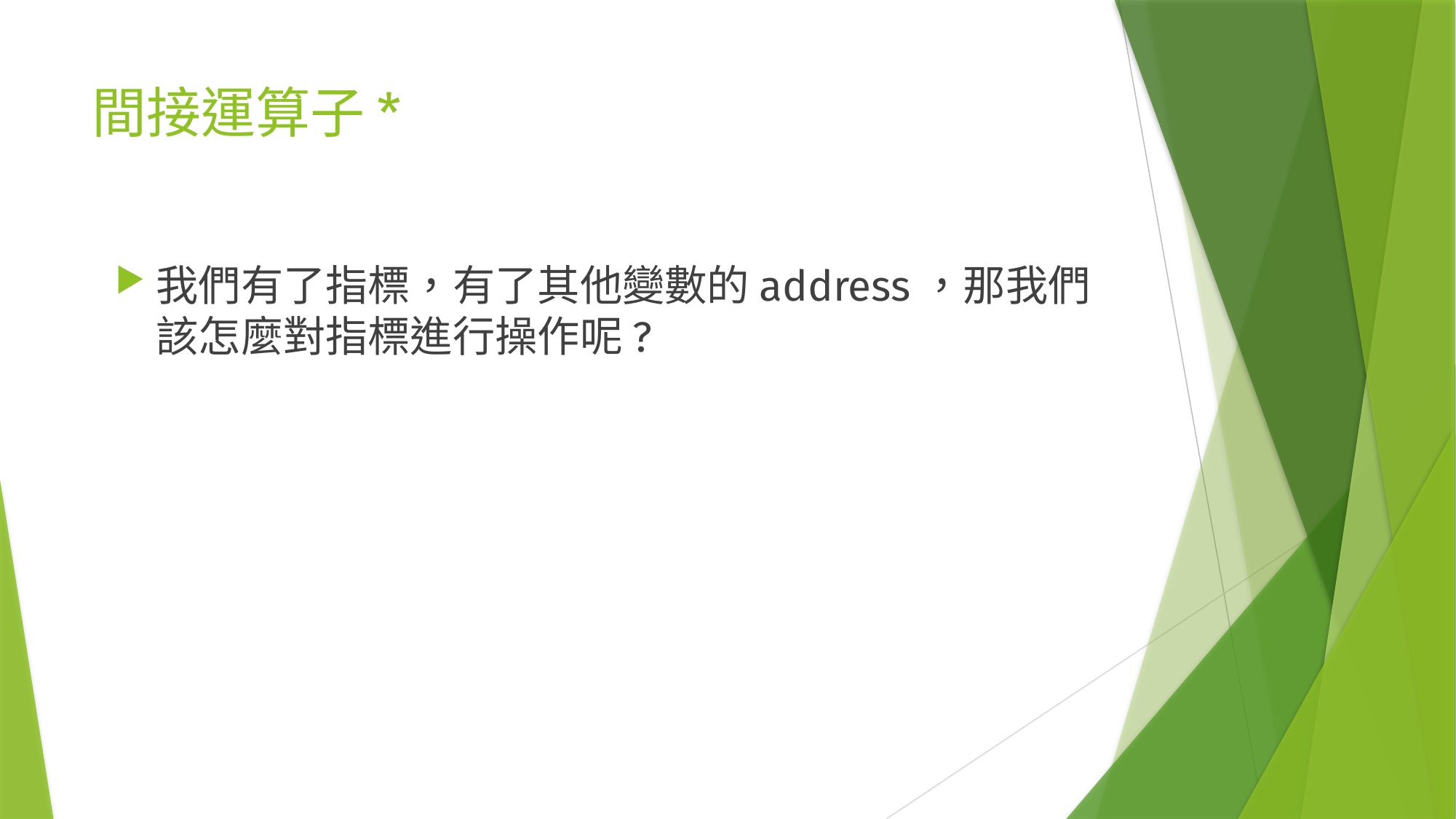

# 間接運算子*
我們有了指標，有了其他變數的address，那我們該怎麼對指標進行操作呢?